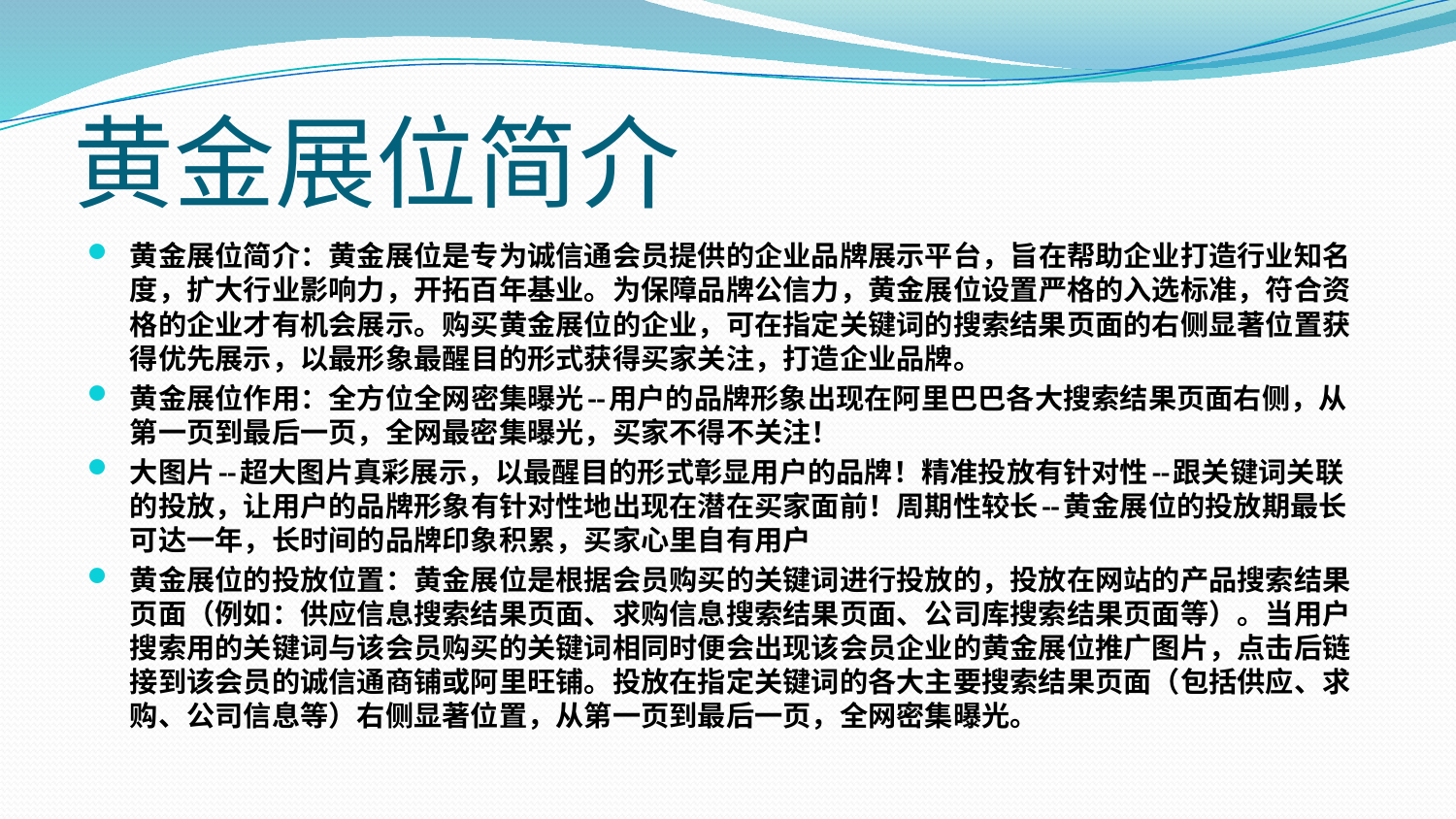

# 黄金展位简介
黄金展位简介：黄金展位是专为诚信通会员提供的企业品牌展示平台，旨在帮助企业打造行业知名度，扩大行业影响力，开拓百年基业。为保障品牌公信力，黄金展位设置严格的入选标准，符合资格的企业才有机会展示。购买黄金展位的企业，可在指定关键词的搜索结果页面的右侧显著位置获得优先展示，以最形象最醒目的形式获得买家关注，打造企业品牌。
黄金展位作用：全方位全网密集曝光--用户的品牌形象出现在阿里巴巴各大搜索结果页面右侧，从第一页到最后一页，全网最密集曝光，买家不得不关注！
大图片--超大图片真彩展示，以最醒目的形式彰显用户的品牌！精准投放有针对性--跟关键词关联的投放，让用户的品牌形象有针对性地出现在潜在买家面前！周期性较长--黄金展位的投放期最长可达一年，长时间的品牌印象积累，买家心里自有用户
黄金展位的投放位置：黄金展位是根据会员购买的关键词进行投放的，投放在网站的产品搜索结果页面（例如：供应信息搜索结果页面、求购信息搜索结果页面、公司库搜索结果页面等）。当用户搜索用的关键词与该会员购买的关键词相同时便会出现该会员企业的黄金展位推广图片，点击后链接到该会员的诚信通商铺或阿里旺铺。投放在指定关键词的各大主要搜索结果页面（包括供应、求购、公司信息等）右侧显著位置，从第一页到最后一页，全网密集曝光。